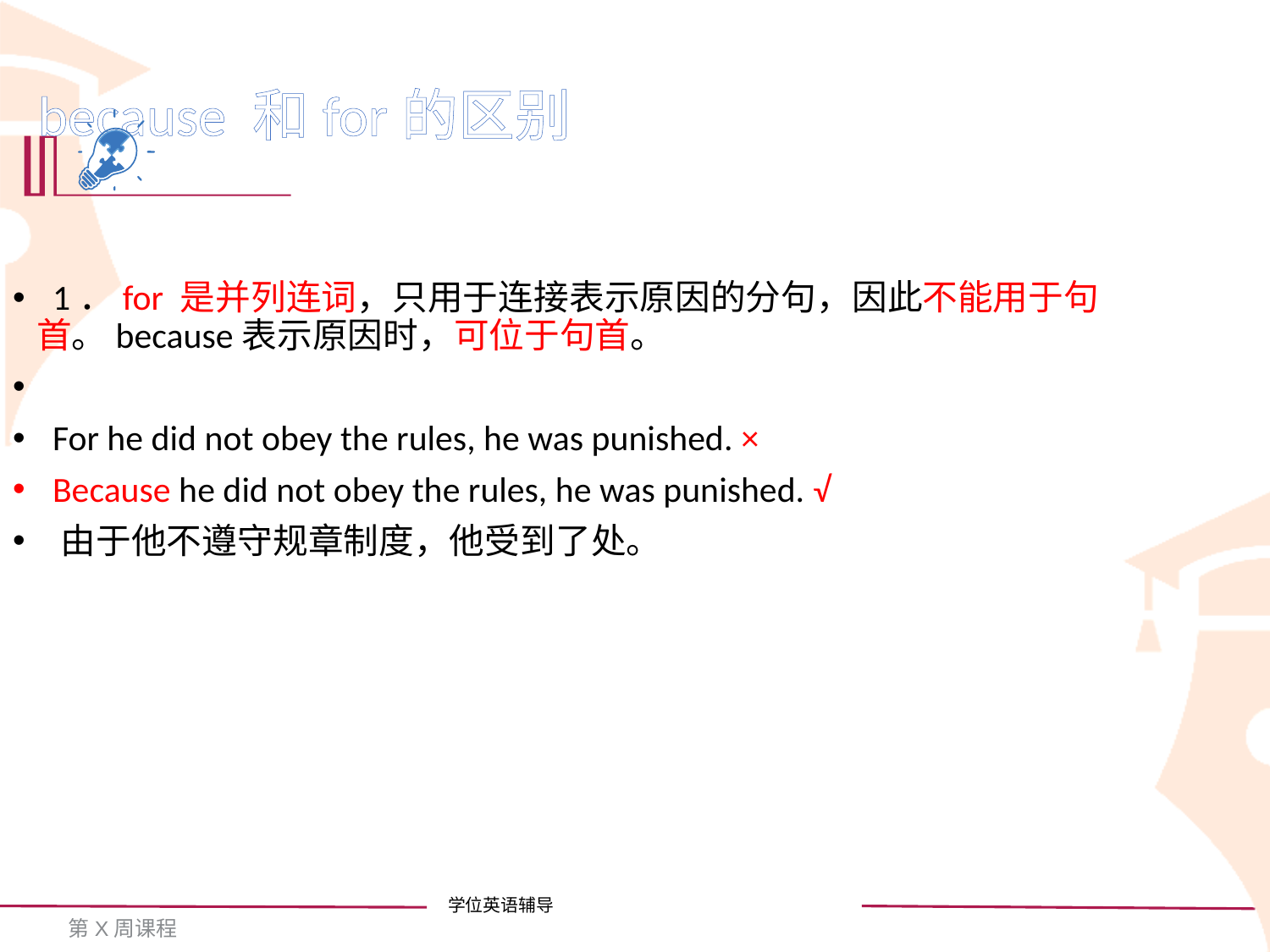

because 和for的区别

  1．for 是并列连词，只用于连接表示原因的分句，因此不能用于句首。because表示原因时，可位于句首。

  For he did not obey the rules, he was punished. ×
  Because he did not obey the rules, he was punished. √
  由于他不遵守规章制度，他受到了处。